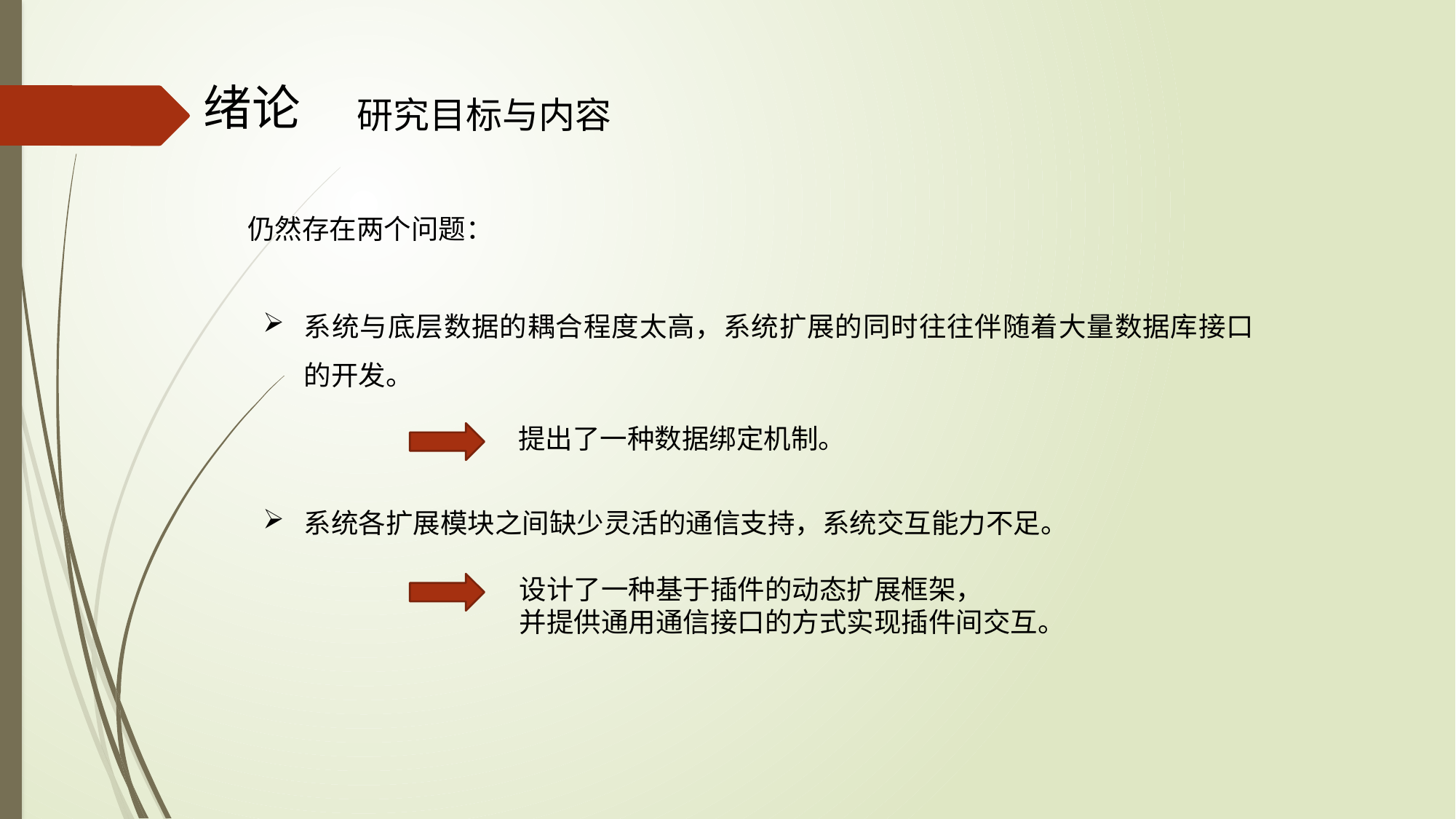

绪论
研究目标与内容
仍然存在两个问题：
系统与底层数据的耦合程度太高，系统扩展的同时往往伴随着大量数据库接口的开发。

系统各扩展模块之间缺少灵活的通信支持，系统交互能力不足。
提出了一种数据绑定机制。

设计了一种基于插件的动态扩展框架，
并提供通用通信接口的方式实现插件间交互。